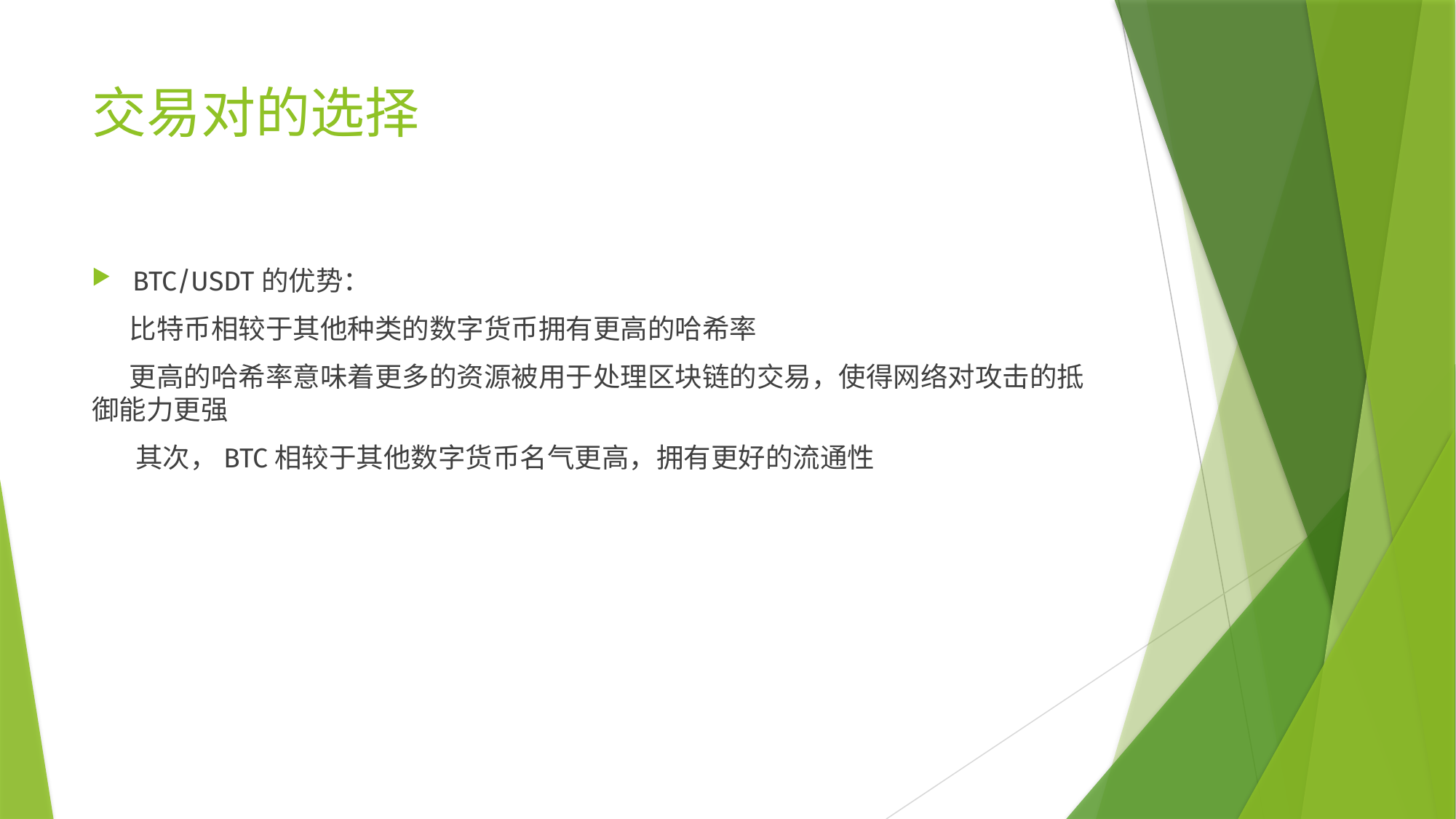

# 交易对的选择
BTC/USDT的优势：
     比特币相较于其他种类的数字货币拥有更高的哈希率
     更高的哈希率意味着更多的资源被用于处理区块链的交易，使得网络对攻击的抵御能力更强
      其次，BTC相较于其他数字货币名气更高，拥有更好的流通性